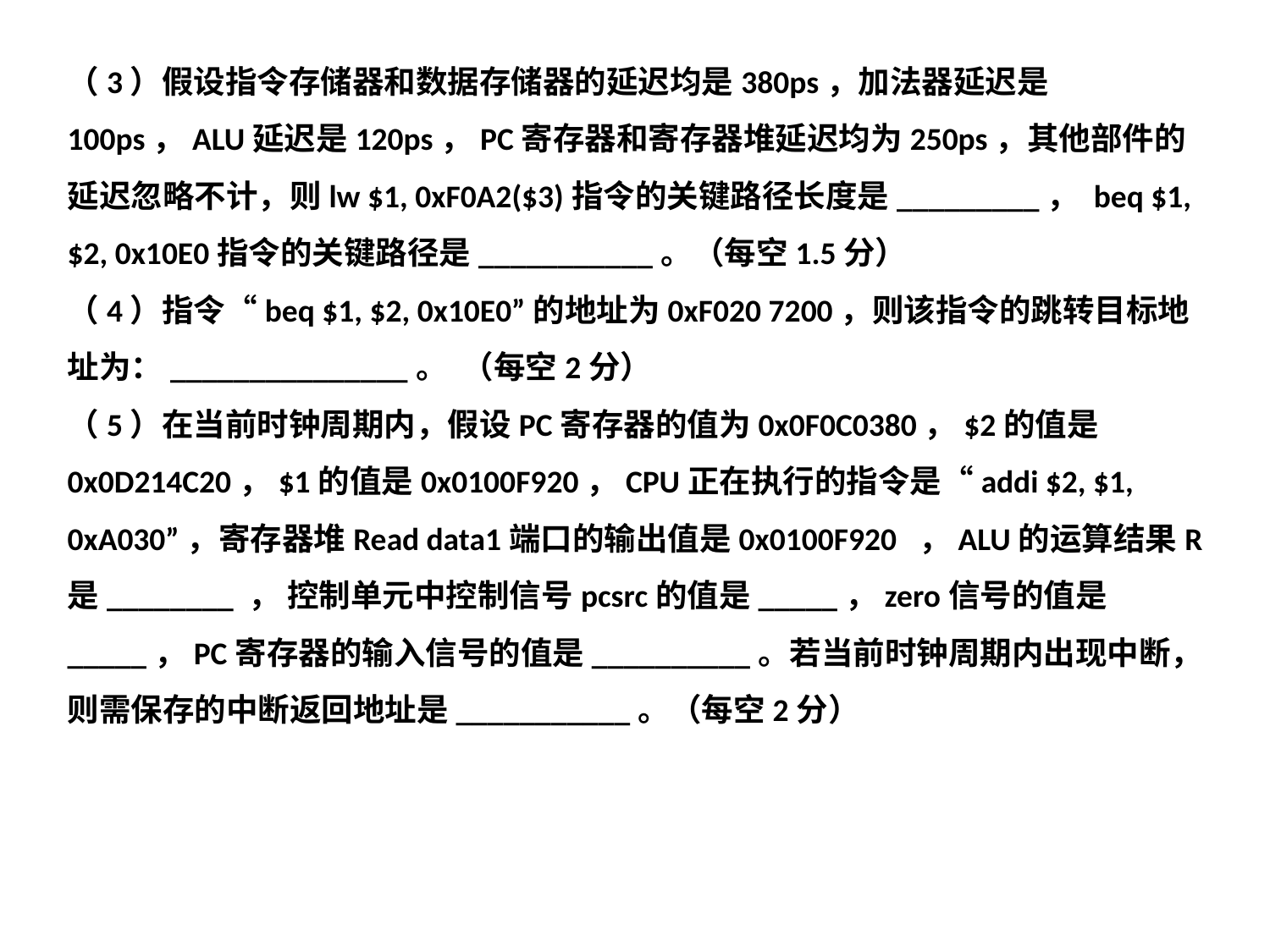

（3）假设指令存储器和数据存储器的延迟均是380ps，加法器延迟是100ps，ALU延迟是120ps，PC寄存器和寄存器堆延迟均为250ps，其他部件的延迟忽略不计，则lw $1, 0xF0A2($3)指令的关键路径长度是_________， beq $1, $2, 0x10E0指令的关键路径是___________。（每空1.5分）
（4）指令“beq $1, $2, 0x10E0”的地址为0xF020 7200，则该指令的跳转目标地址为：_______________。  （每空2分）
（5）在当前时钟周期内，假设PC寄存器的值为0x0F0C0380，$2的值是0x0D214C20，$1的值是0x0100F920，CPU正在执行的指令是“addi $2, $1, 0xA030”，寄存器堆Read data1端口的输出值是0x0100F920  ，ALU的运算结果R是________ ， 控制单元中控制信号pcsrc的值是_____，zero信号的值是 _____，PC寄存器的输入信号的值是__________。若当前时钟周期内出现中断，则需保存的中断返回地址是___________。（每空2分）